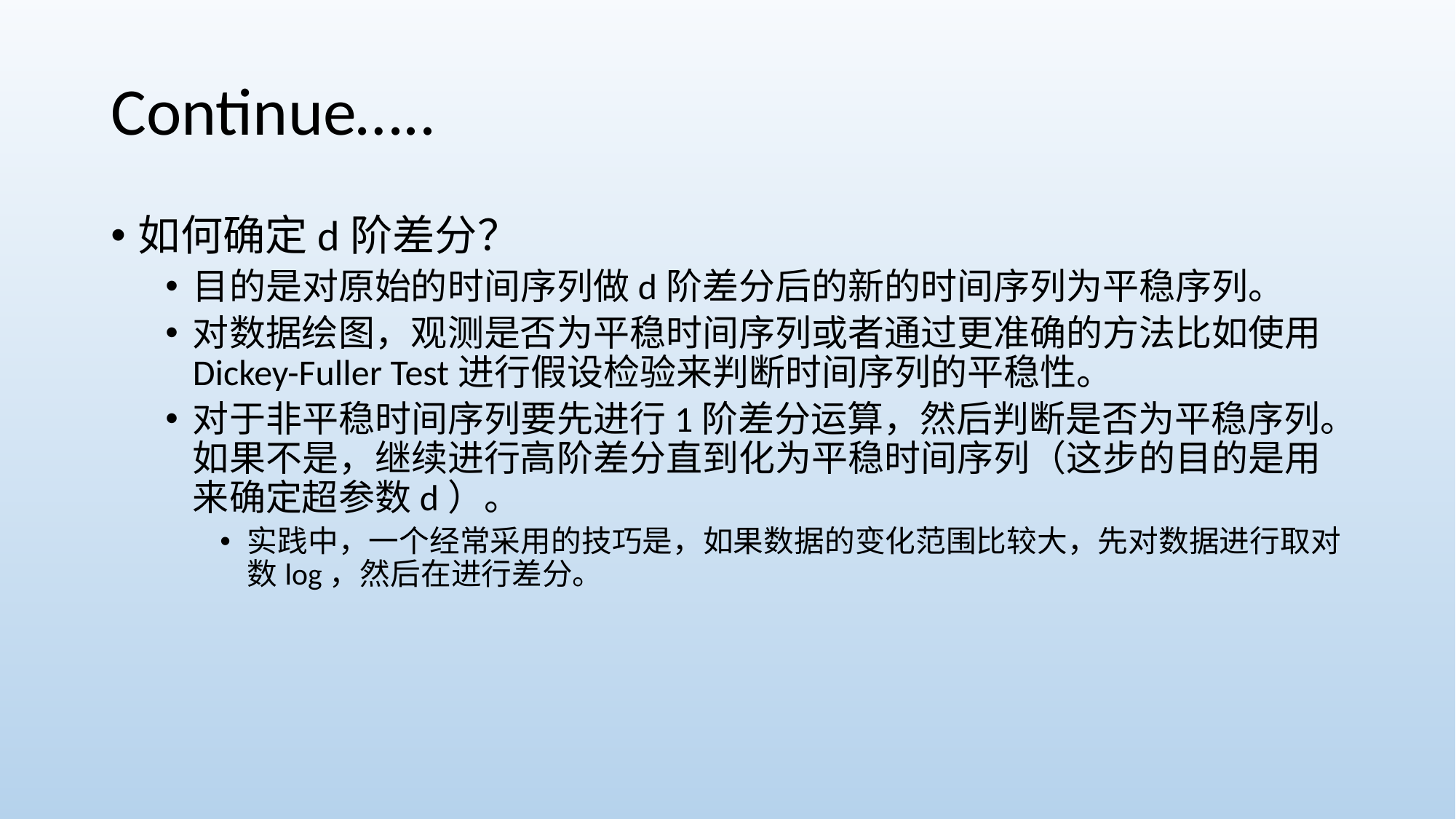

# Continue…..
如何确定d阶差分？
目的是对原始的时间序列做d阶差分后的新的时间序列为平稳序列。
对数据绘图，观测是否为平稳时间序列或者通过更准确的方法比如使用Dickey-Fuller Test进行假设检验来判断时间序列的平稳性。
对于非平稳时间序列要先进行1阶差分运算，然后判断是否为平稳序列。如果不是，继续进行高阶差分直到化为平稳时间序列（这步的目的是用来确定超参数d）。
实践中，一个经常采用的技巧是，如果数据的变化范围比较大，先对数据进行取对数log，然后在进行差分。